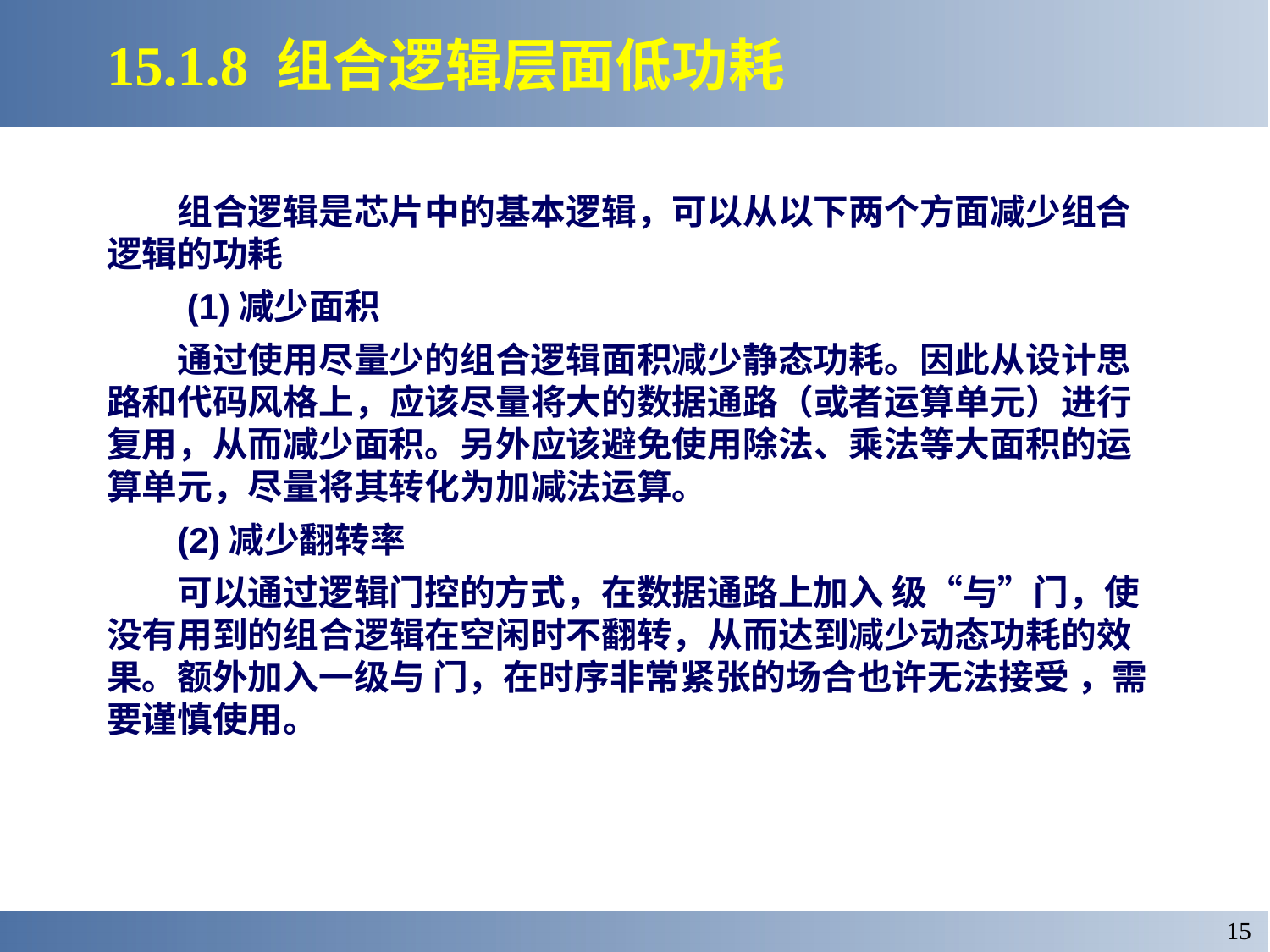

# 15.1.8 组合逻辑层面低功耗
组合逻辑是芯片中的基本逻辑，可以从以下两个方面减少组合逻辑的功耗
 (1)减少面积
通过使用尽量少的组合逻辑面积减少静态功耗。因此从设计思路和代码风格上，应该尽量将大的数据通路（或者运算单元）进行复用，从而减少面积。另外应该避免使用除法、乘法等大面积的运算单元，尽量将其转化为加减法运算。
(2)减少翻转率
可以通过逻辑门控的方式，在数据通路上加入 级“与”门，使没有用到的组合逻辑在空闲时不翻转，从而达到减少动态功耗的效果。额外加入一级与 门，在时序非常紧张的场合也许无法接受 ，需要谨慎使用。